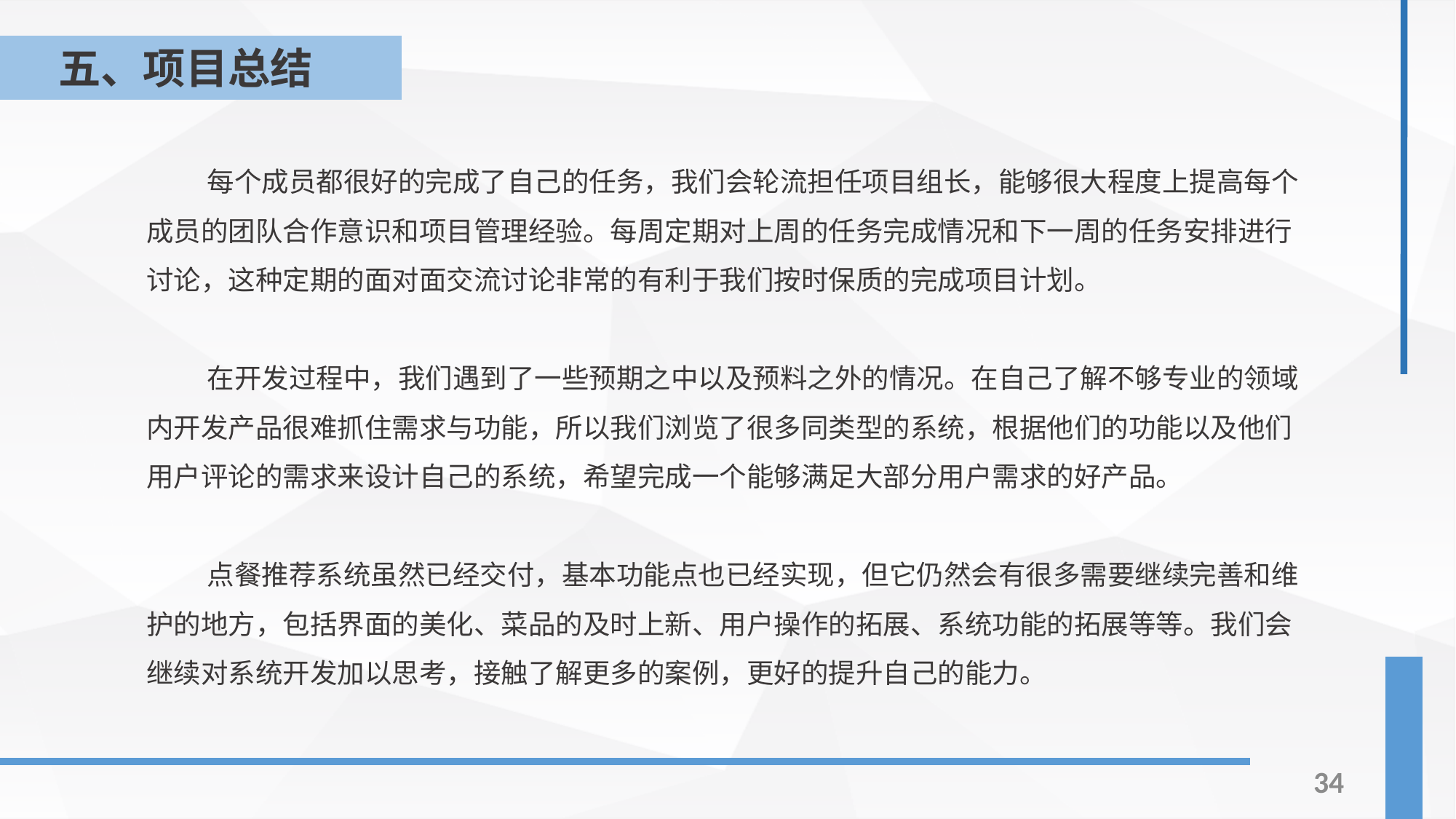

五、项目总结
每个成员都很好的完成了自己的任务，我们会轮流担任项目组长，能够很大程度上提高每个成员的团队合作意识和项目管理经验。每周定期对上周的任务完成情况和下一周的任务安排进行讨论，这种定期的面对面交流讨论非常的有利于我们按时保质的完成项目计划。

在开发过程中，我们遇到了一些预期之中以及预料之外的情况。在自己了解不够专业的领域内开发产品很难抓住需求与功能，所以我们浏览了很多同类型的系统，根据他们的功能以及他们用户评论的需求来设计自己的系统，希望完成一个能够满足大部分用户需求的好产品。

点餐推荐系统虽然已经交付，基本功能点也已经实现，但它仍然会有很多需要继续完善和维护的地方，包括界面的美化、菜品的及时上新、用户操作的拓展、系统功能的拓展等等。我们会继续对系统开发加以思考，接触了解更多的案例，更好的提升自己的能力。

34